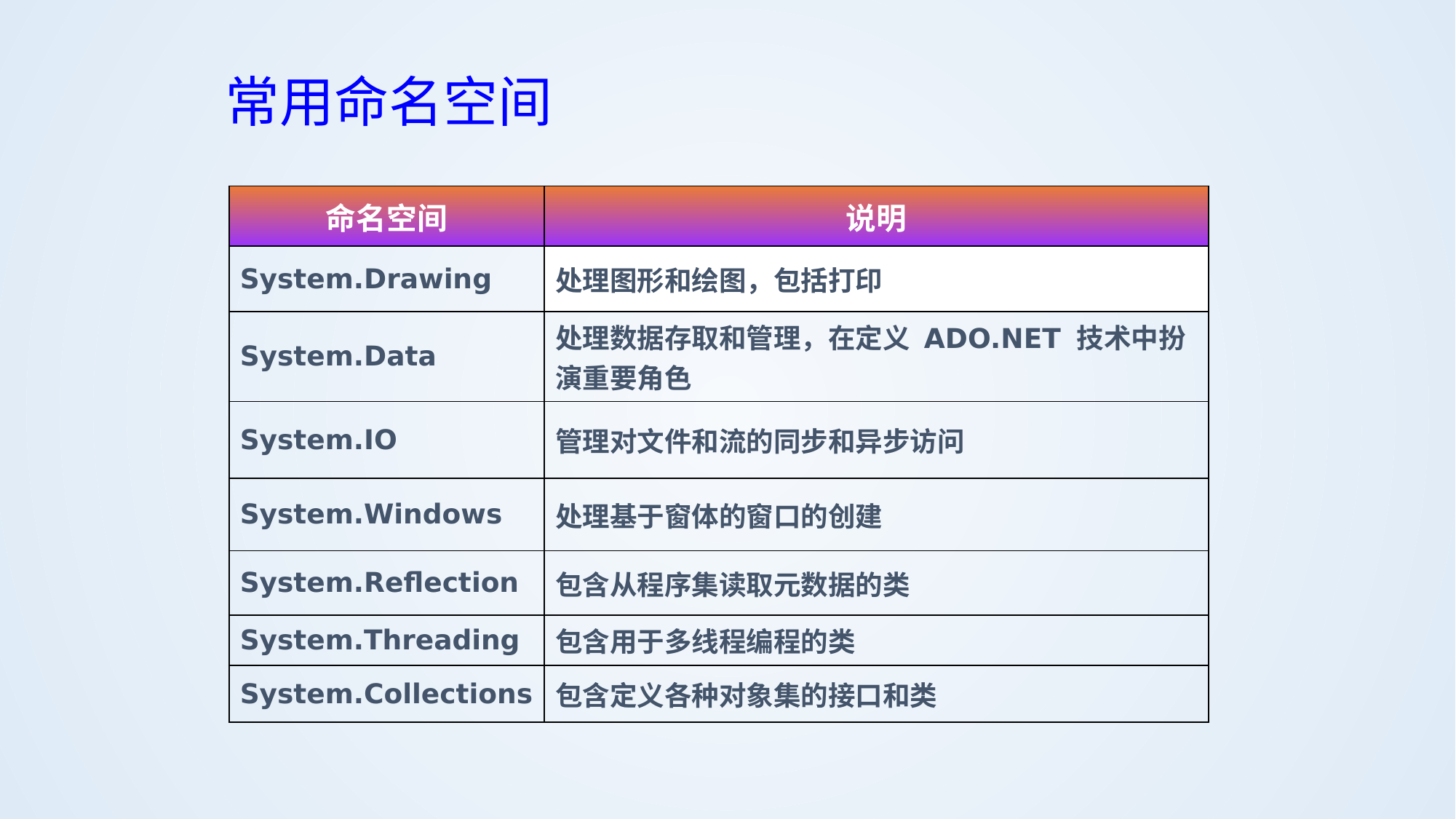

# 常用命名空间
| 命名空间 | 说明 |
| --- | --- |
| System.Drawing | 处理图形和绘图，包括打印 |
| System.Data | 处理数据存取和管理，在定义 ADO.NET 技术中扮演重要角色 |
| System.IO | 管理对文件和流的同步和异步访问 |
| System.Windows | 处理基于窗体的窗口的创建 |
| System.Reflection | 包含从程序集读取元数据的类 |
| System.Threading | 包含用于多线程编程的类 |
| System.Collections | 包含定义各种对象集的接口和类 |